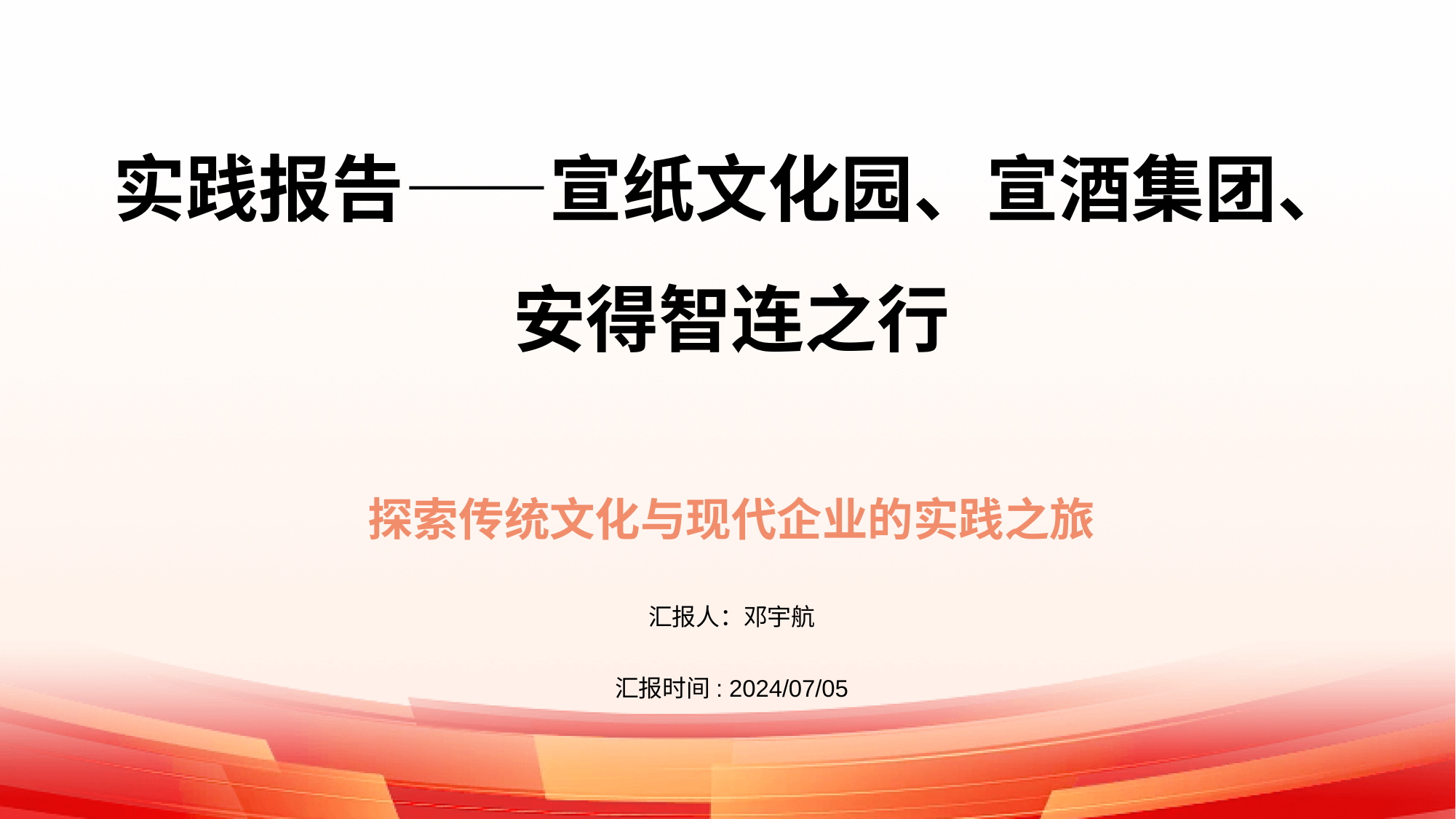

实践报告——宣纸文化园、宣酒集团、安得智连之行
探索传统文化与现代企业的实践之旅

汇报人：邓宇航

汇报时间: 2024/07/05